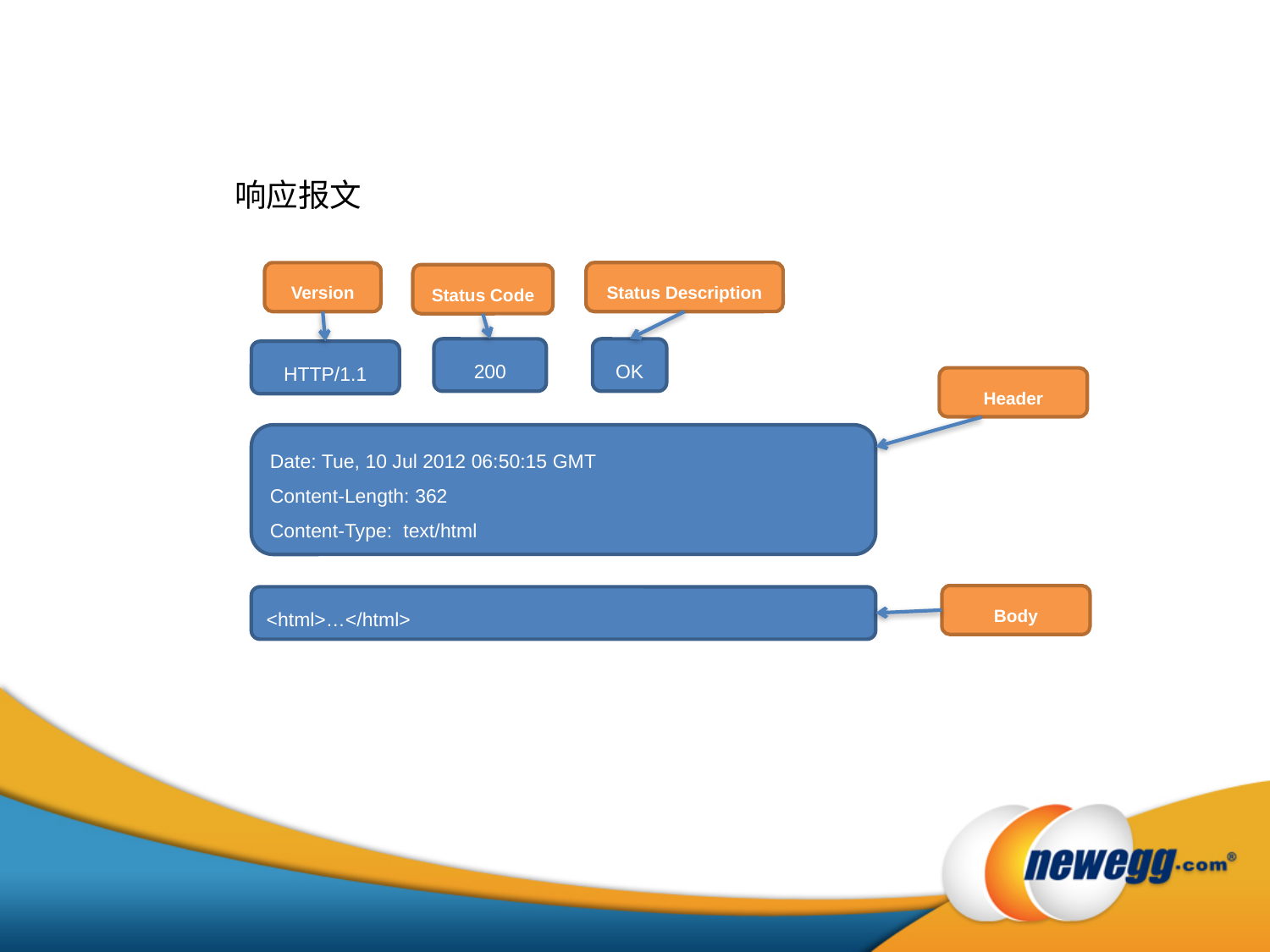

响应报文
Status Description
Version
Status Code
200
OK
HTTP/1.1
Header
Date: Tue, 10 Jul 2012 06:50:15 GMT
Content-Length: 362
Content-Type:  text/html
Body
<html>…</html>